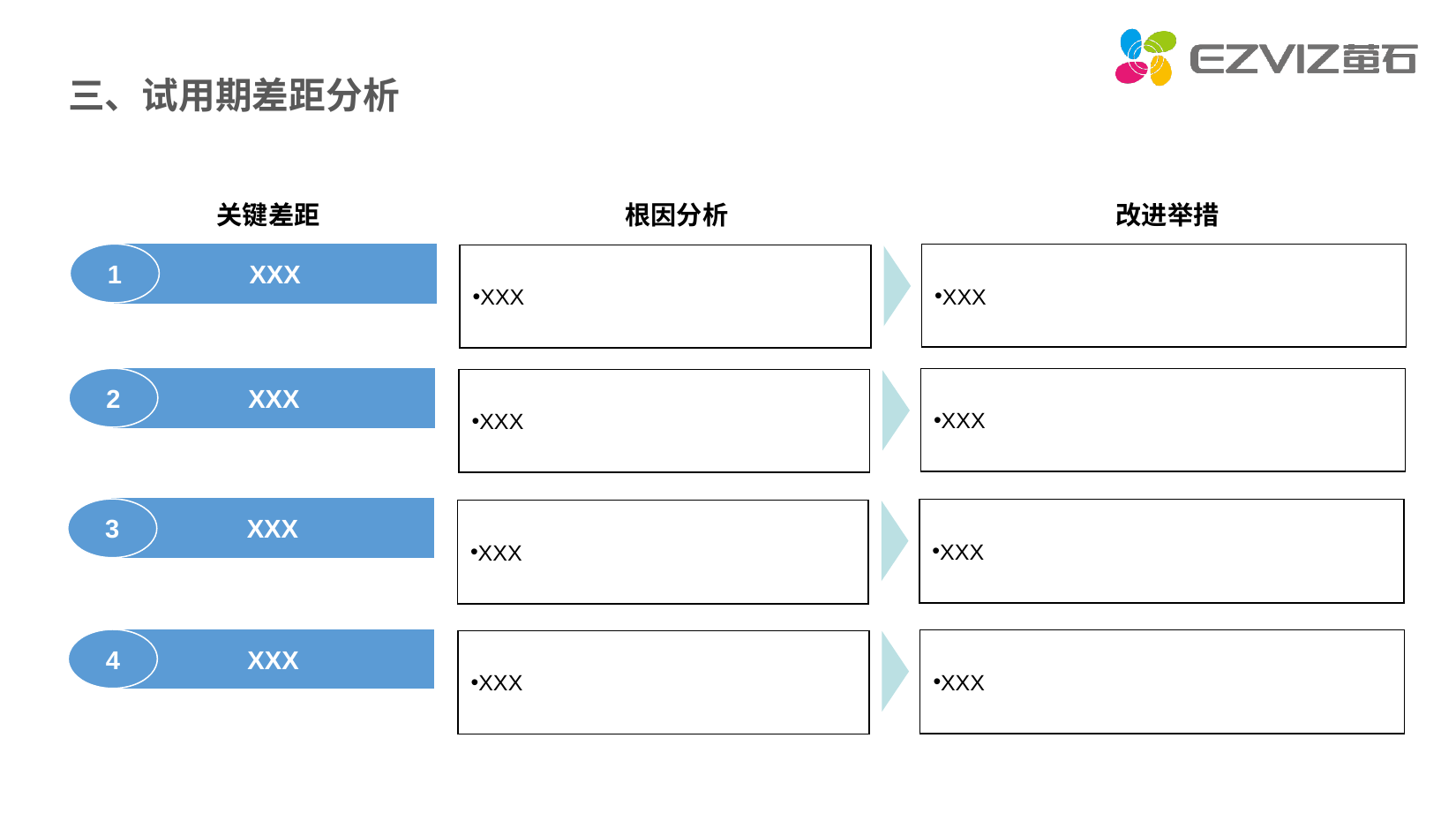

三、试用期差距分析
关键差距
根因分析
改进举措
XXX
1
XXX
XXX

XXX
2
XXX
XXX

XXX
3
XXX
XXX

XXX
4
XXX
XXX